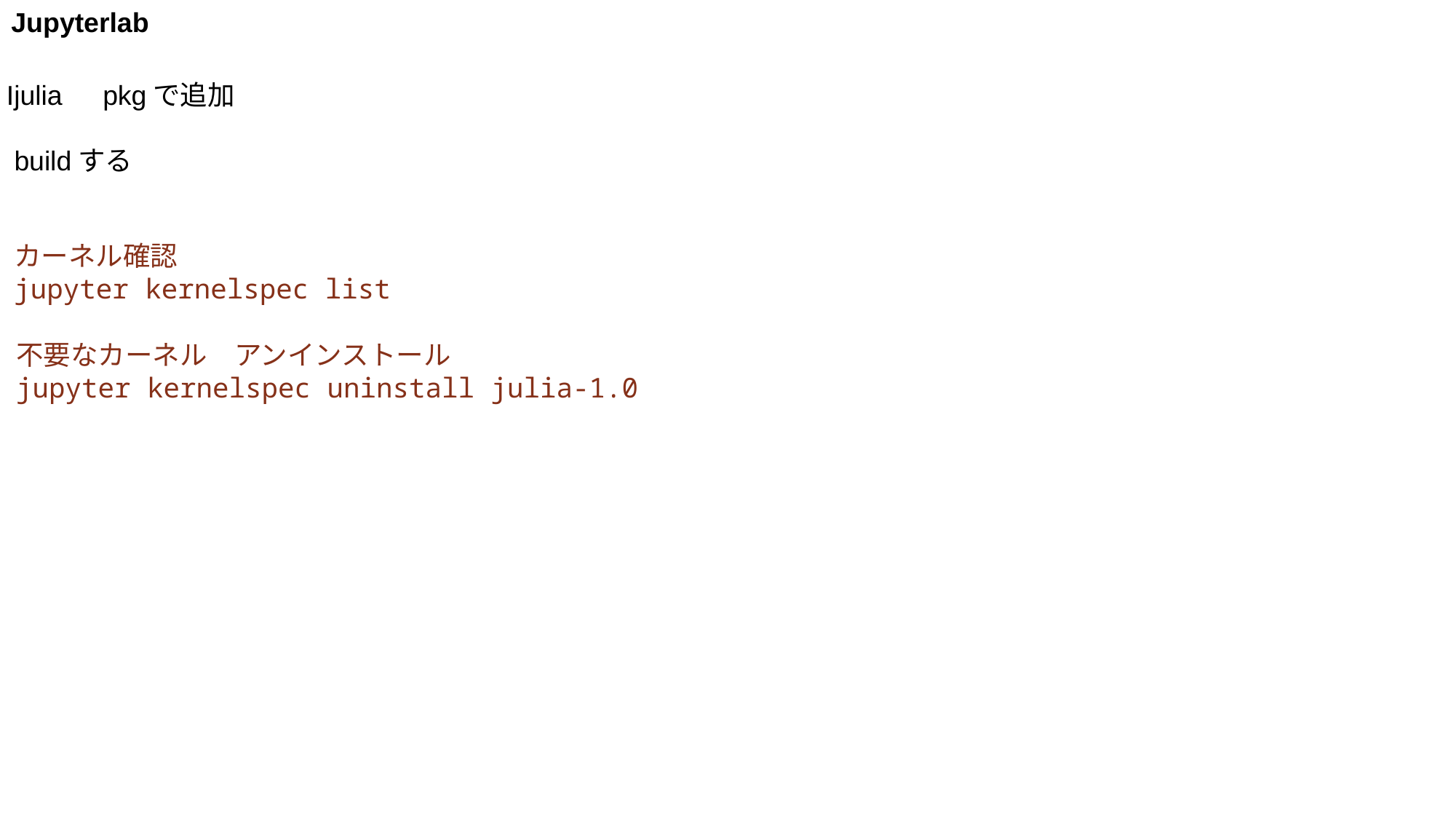

Jupyterlab
Ijulia　pkgで追加

 buildする
カーネル確認
jupyter kernelspec list
不要なカーネル　アンインストール
jupyter kernelspec uninstall julia-1.0